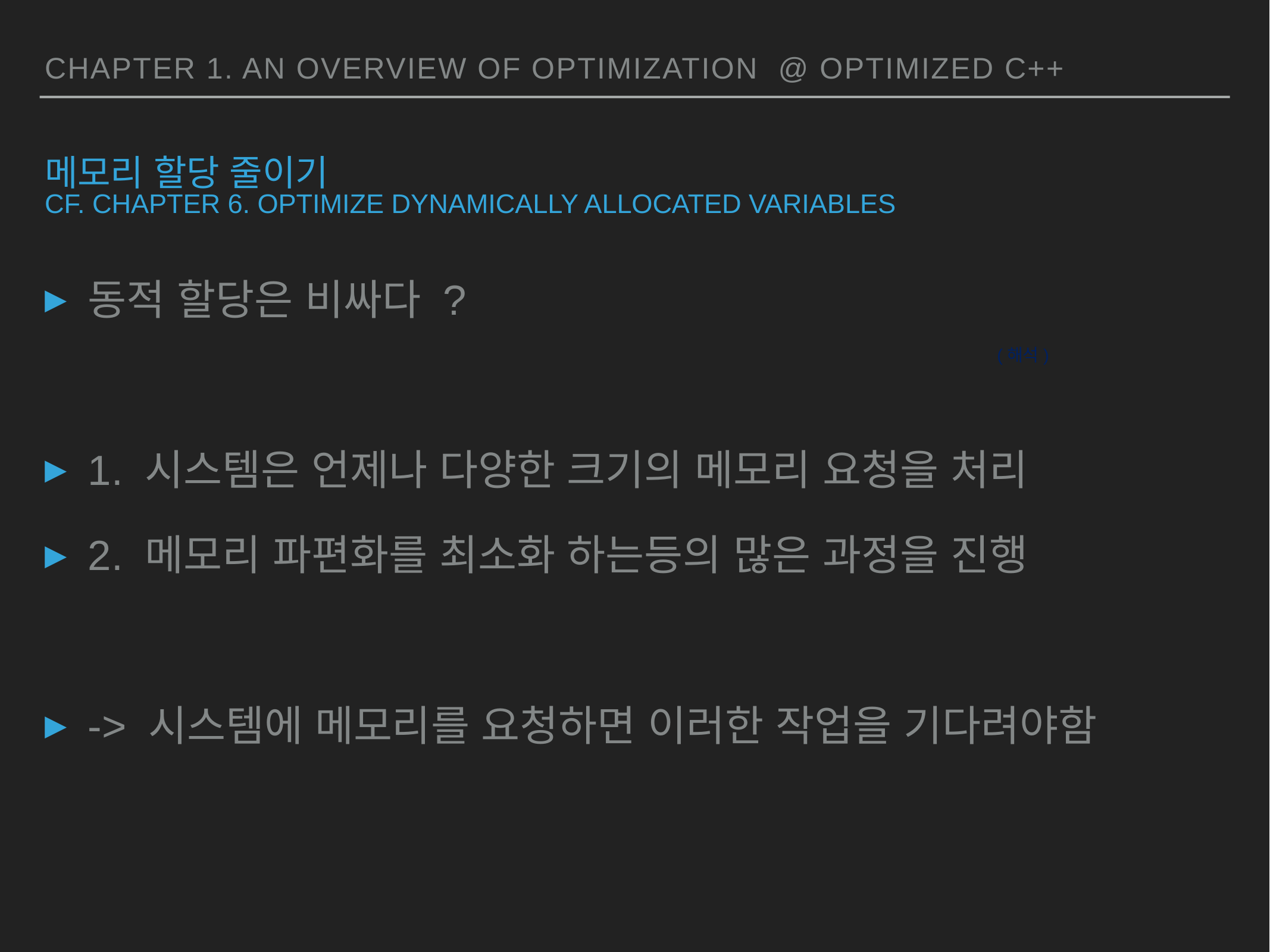

chapter 1. an overview of optimization  @ Optimized c++
# 메모리 할당 줄이기 cf. Chapter 6. Optimize Dynamically Allocated Variables
동적 할당은 비싸다 ?

1. 시스템은 언제나 다양한 크기의 메모리 요청을 처리
2. 메모리 파편화를 최소화 하는등의 많은 과정을 진행

-> 시스템에 메모리를 요청하면 이러한 작업을 기다려야함
(해석)